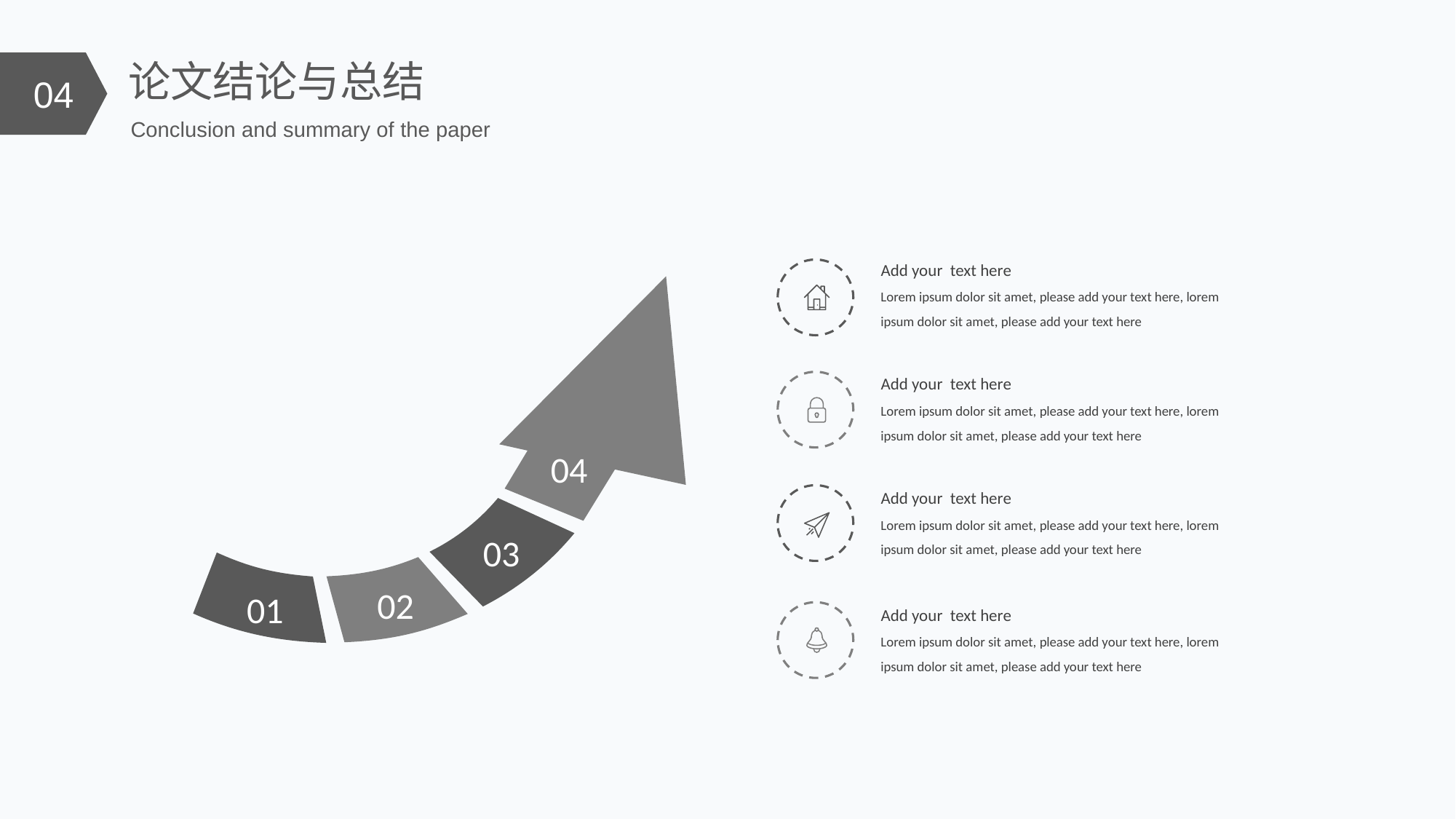

论文结论与总结
04
Conclusion and summary of the paper
Add your  text here

Lorem ipsum dolor sit amet, please add your text here, lorem ipsum dolor sit amet, please add your text here

Add your  text here

Lorem ipsum dolor sit amet, please add your text here, lorem ipsum dolor sit amet, please add your text here

04
Add your  text here

Lorem ipsum dolor sit amet, please add your text here, lorem ipsum dolor sit amet, please add your text here

03

02
01
Add your  text here

Lorem ipsum dolor sit amet, please add your text here, lorem ipsum dolor sit amet, please add your text here